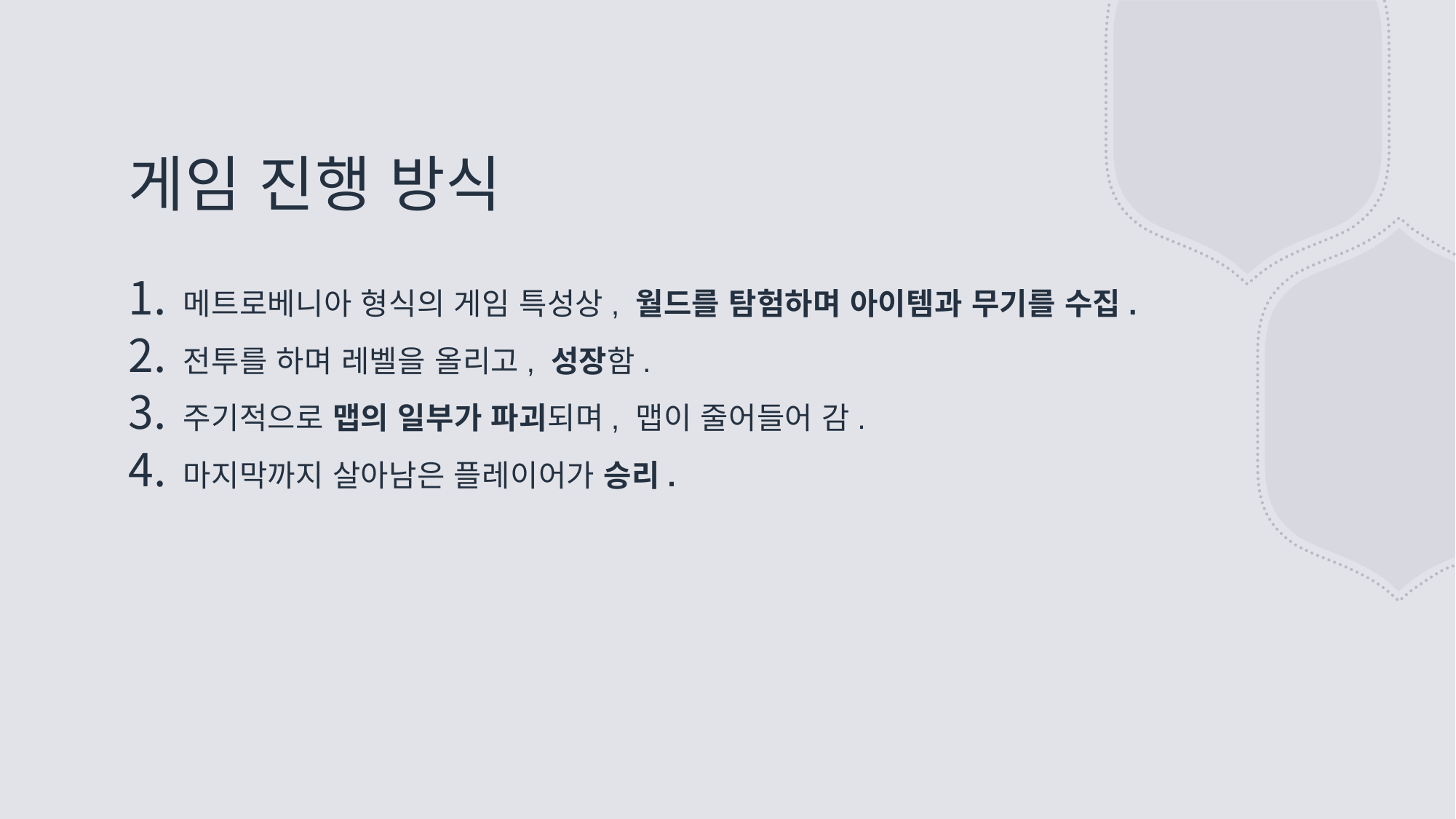

# 게임 진행 방식
메트로베니아 형식의 게임 특성상, 월드를 탐험하며 아이템과 무기를 수집.
전투를 하며 레벨을 올리고, 성장함.
주기적으로 맵의 일부가 파괴되며, 맵이 줄어들어 감.
마지막까지 살아남은 플레이어가 승리.